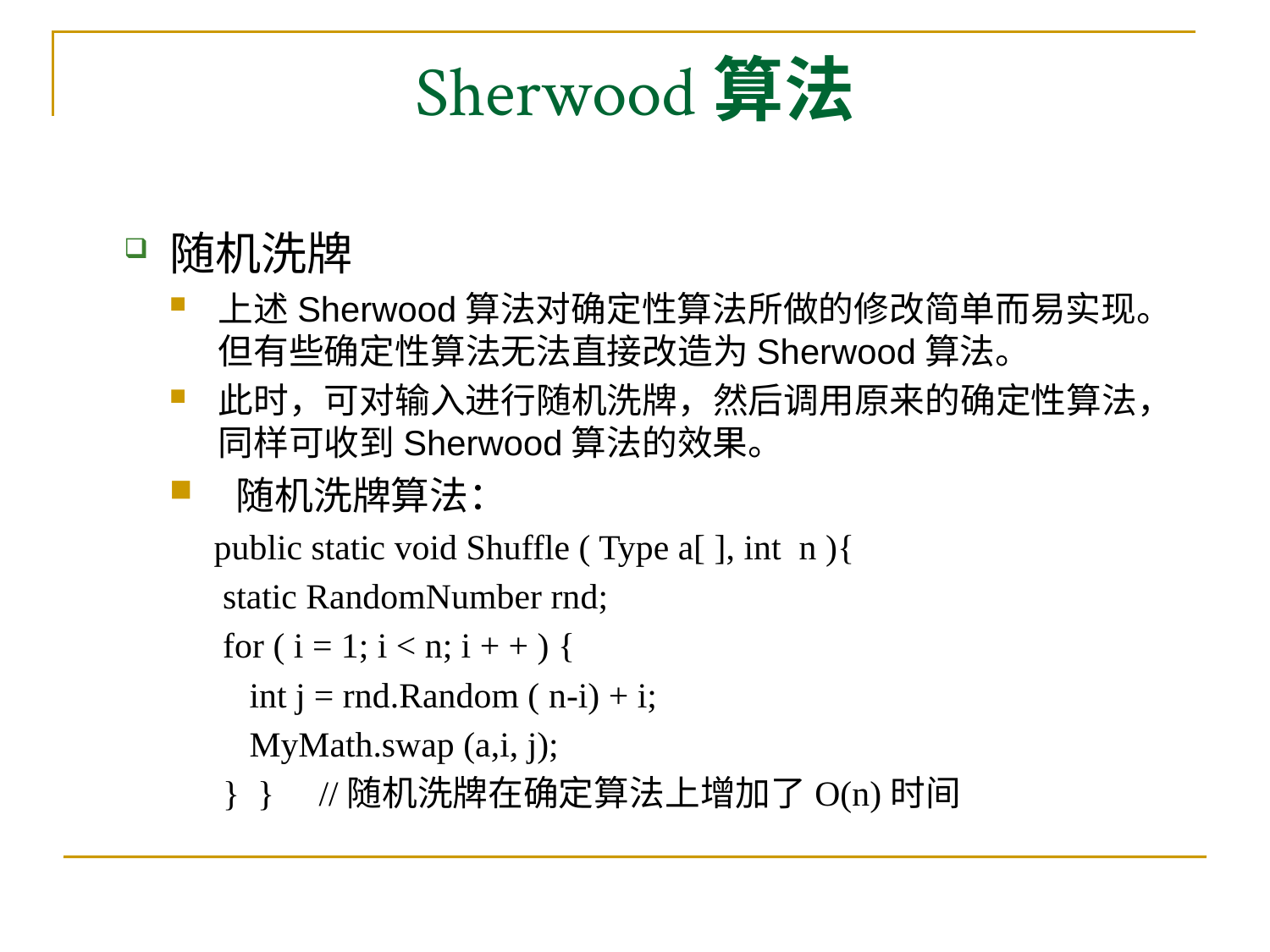

# Sherwood算法
随机洗牌
上述Sherwood算法对确定性算法所做的修改简单而易实现。但有些确定性算法无法直接改造为Sherwood算法。
此时，可对输入进行随机洗牌，然后调用原来的确定性算法，同样可收到Sherwood算法的效果。
 随机洗牌算法：
     public static void Shuffle ( Type a[ ], int  n ){
      static RandomNumber rnd;
      for ( i = 1; i < n; i + + ) {
         int j = rnd.Random ( n-i) + i;
         MyMath.swap (a,i, j);
      }  }     //随机洗牌在确定算法上增加了O(n)时间